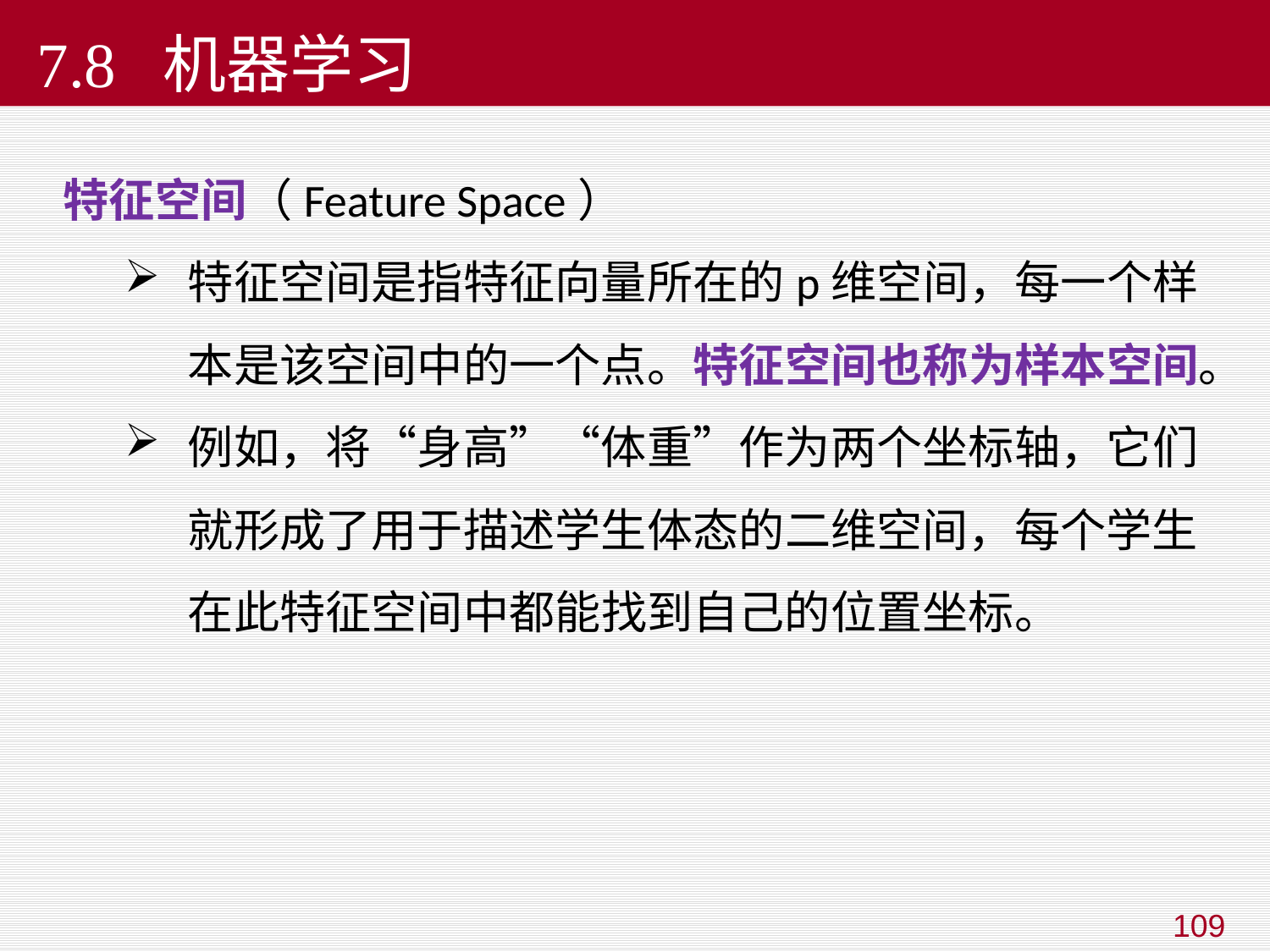

7.8  机器学习
特征空间（Feature Space）
特征空间是指特征向量所在的p维空间，每一个样本是该空间中的一个点。特征空间也称为样本空间。
例如，将“身高”“体重”作为两个坐标轴，它们就形成了用于描述学生体态的二维空间，每个学生在此特征空间中都能找到自己的位置坐标。

109